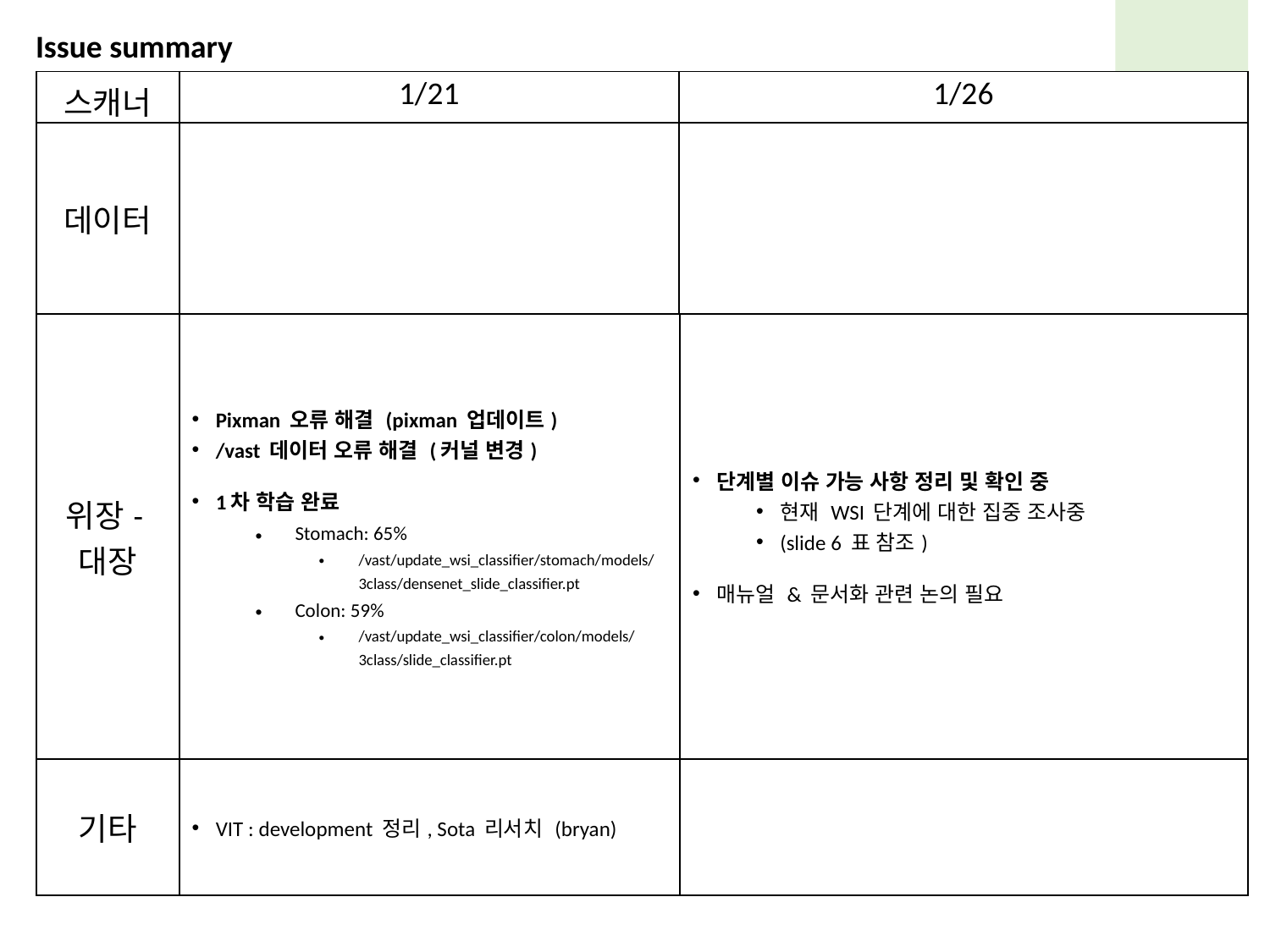

Issue summary
| 스캐너 | 1/21 | 1/26 |
| --- | --- | --- |
| 데이터 |  |  |

| 위장-대장 | Pixman 오류 해결 (pixman 업데이트) /vast 데이터 오류 해결 (커널 변경) 1차 학습 완료 Stomach: 65% /vast/update\_wsi\_classifier/stomach/models/3class/densenet\_slide\_classifier.pt Colon: 59% /vast/update\_wsi\_classifier/colon/models/3class/slide\_classifier.pt | 단계별 이슈 가능 사항 정리 및 확인 중 현재 WSI 단계에 대한 집중 조사중 (slide 6 표 참조) 매뉴얼 & 문서화 관련 논의 필요 |
| --- | --- | --- |
| 기타 | VIT : development 정리, Sota 리서치 (bryan) |  |